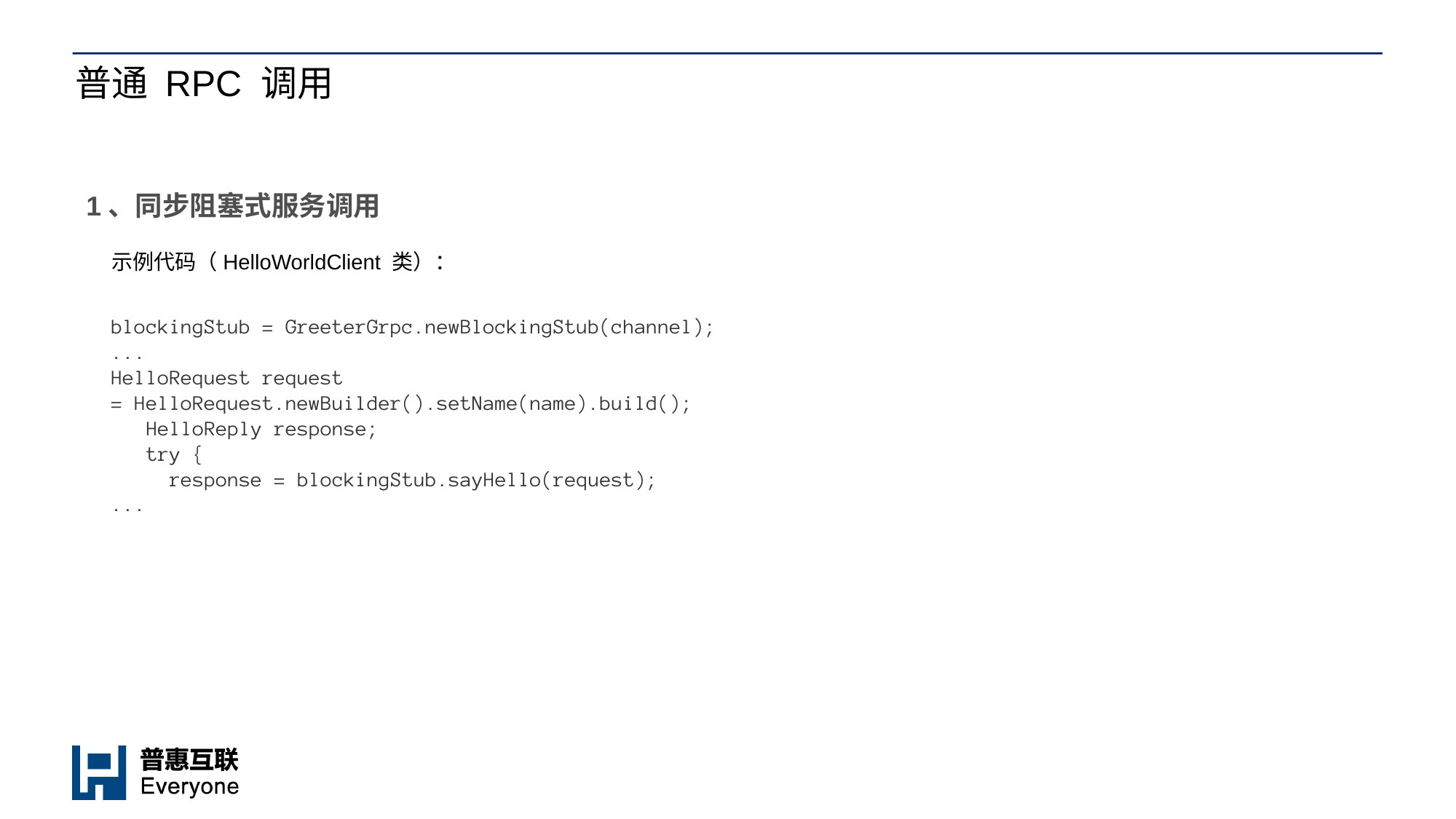

# 普通 RPC 调用
1、同步阻塞式服务调用

示例代码（HelloWorldClient 类）：

blockingStub = GreeterGrpc.newBlockingStub(channel);
...
HelloRequest request
= HelloRequest.newBuilder().setName(name).build();
   HelloReply response;
   try {
     response = blockingStub.sayHello(request);
...